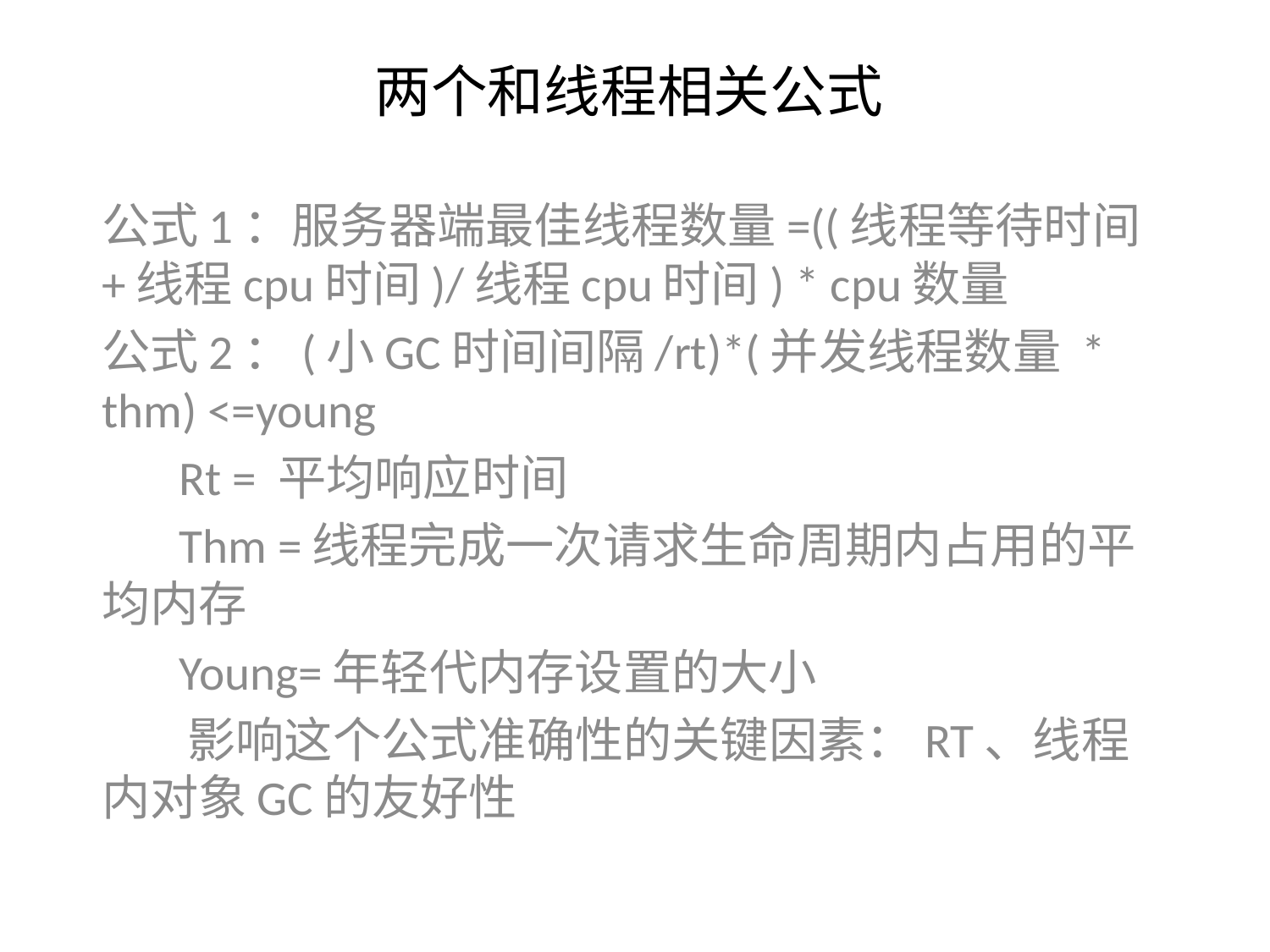

# 两个和线程相关公式
公式1：服务器端最佳线程数量=((线程等待时间+线程cpu时间)/线程cpu时间) * cpu数量
公式2：(小GC时间间隔/rt)*(并发线程数量 * thm) <=young
       Rt = 平均响应时间
       Thm =线程完成一次请求生命周期内占用的平均内存
       Young=年轻代内存设置的大小
       影响这个公式准确性的关键因素：RT、线程内对象GC的友好性